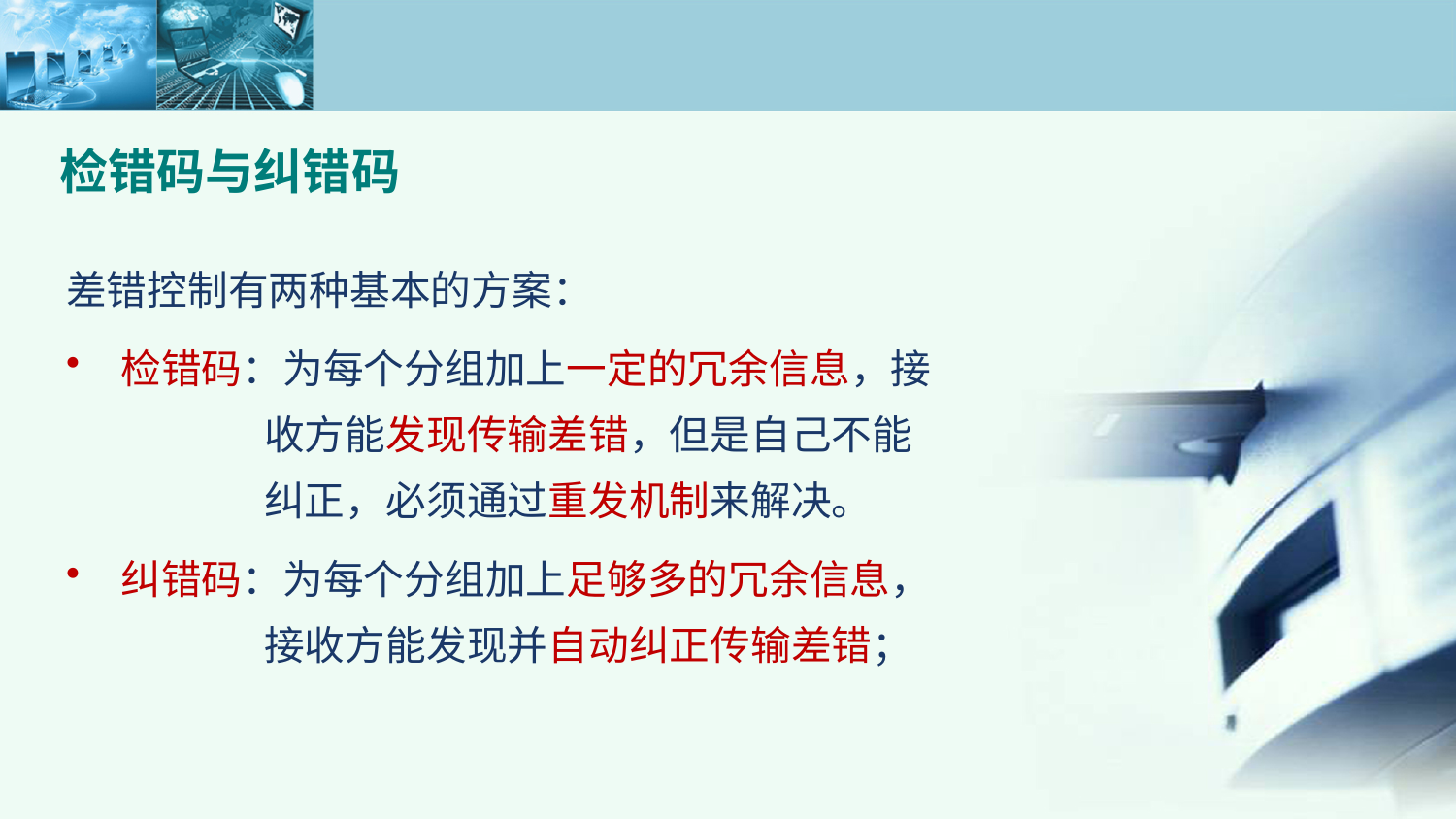

检错码与纠错码
差错控制有两种基本的方案：
检错码：为每个分组加上一定的冗余信息，接
                     收方能发现传输差错，但是自己不能
                     纠正，必须通过重发机制来解决。
纠错码：为每个分组加上足够多的冗余信息，
                     接收方能发现并自动纠正传输差错；